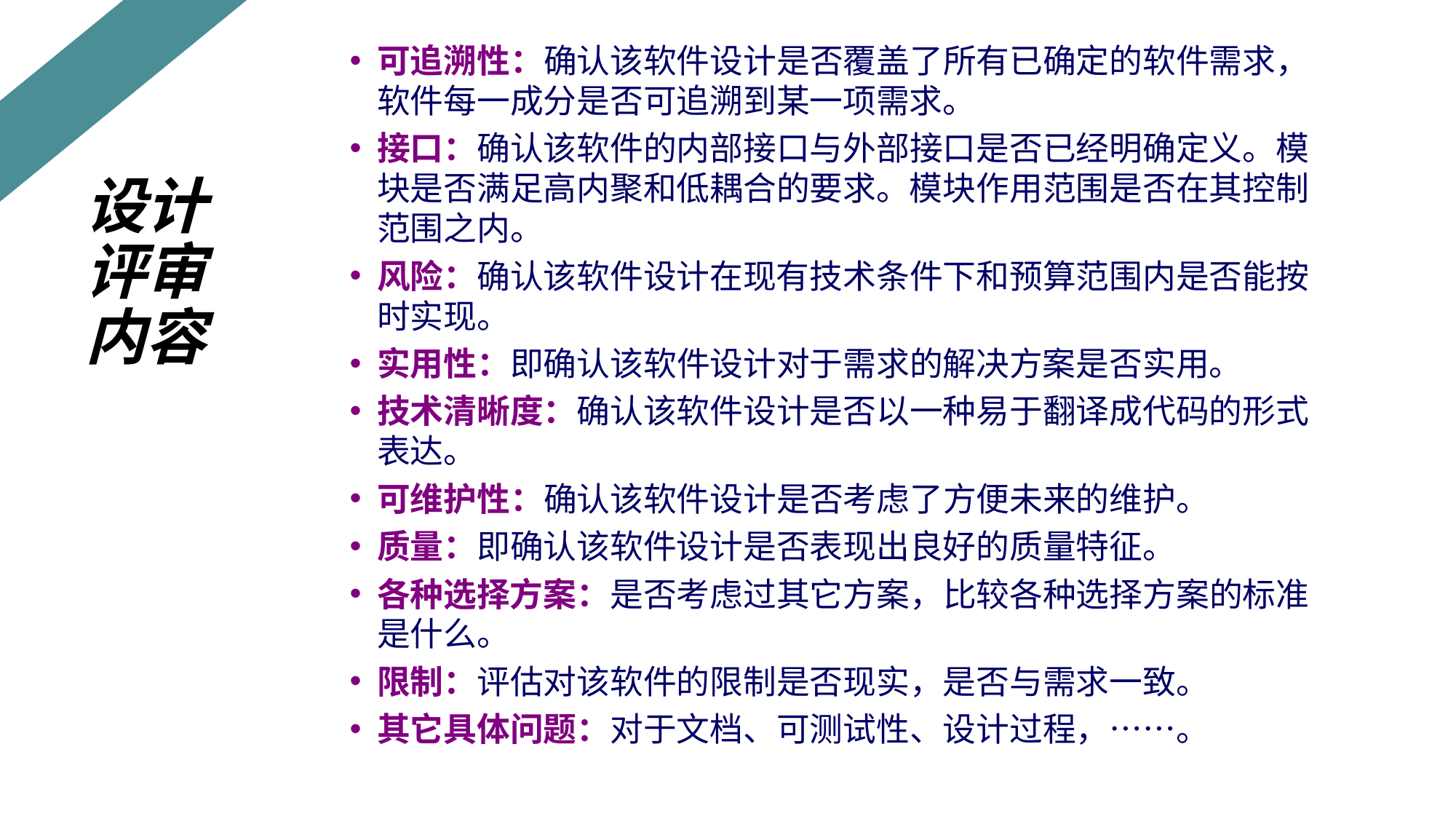

可追溯性：确认该软件设计是否覆盖了所有已确定的软件需求，软件每一成分是否可追溯到某一项需求。
接口：确认该软件的内部接口与外部接口是否已经明确定义。模块是否满足高内聚和低耦合的要求。模块作用范围是否在其控制范围之内。
风险：确认该软件设计在现有技术条件下和预算范围内是否能按时实现。
实用性：即确认该软件设计对于需求的解决方案是否实用。
技术清晰度：确认该软件设计是否以一种易于翻译成代码的形式表达。
可维护性：确认该软件设计是否考虑了方便未来的维护。
质量：即确认该软件设计是否表现出良好的质量特征。
各种选择方案：是否考虑过其它方案，比较各种选择方案的标准是什么。
限制：评估对该软件的限制是否现实，是否与需求一致。
其它具体问题：对于文档、可测试性、设计过程，……。
# 设计评审内容